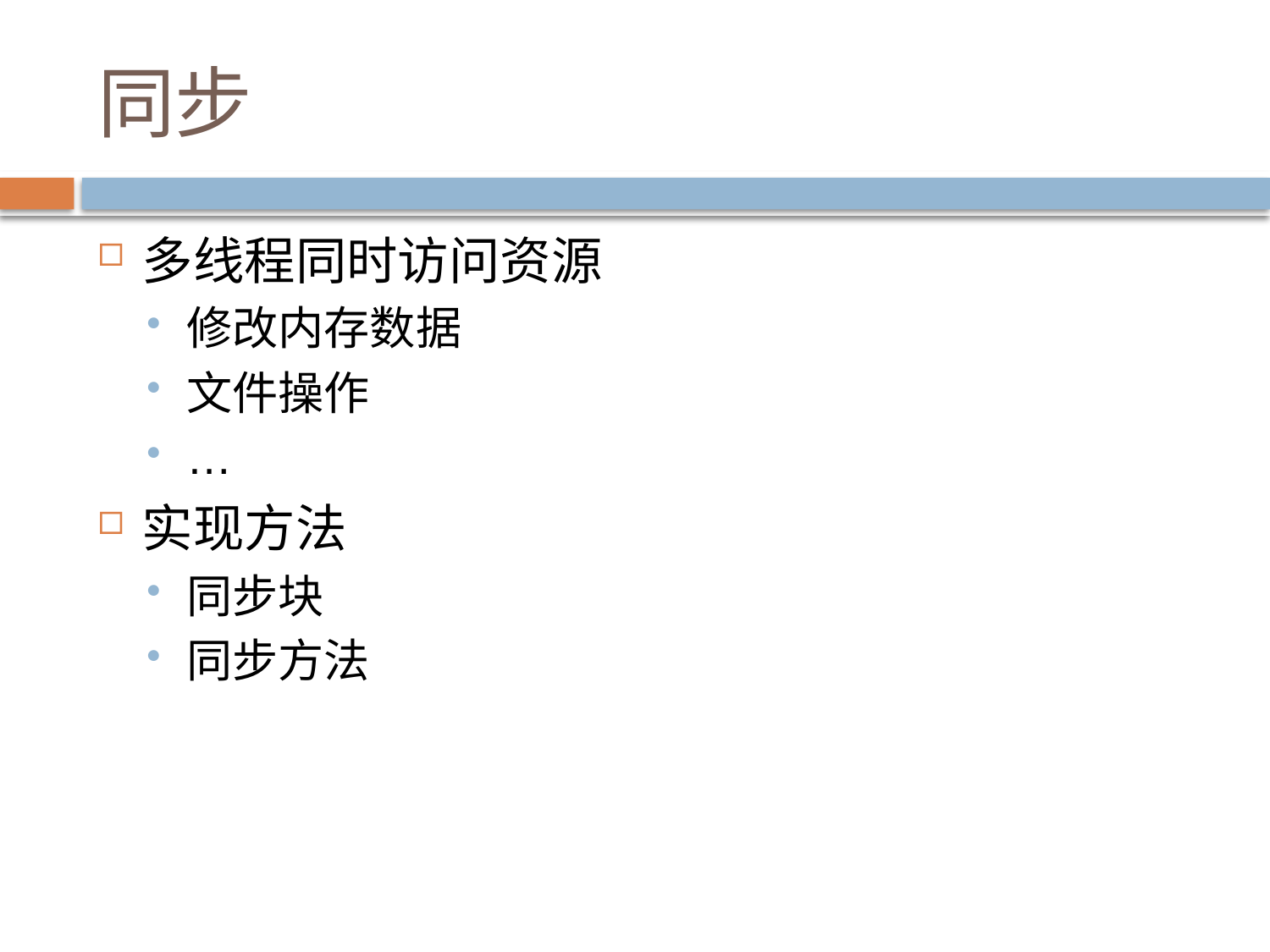

# 同步
多线程同时访问资源
修改内存数据
文件操作
…
实现方法
同步块
同步方法